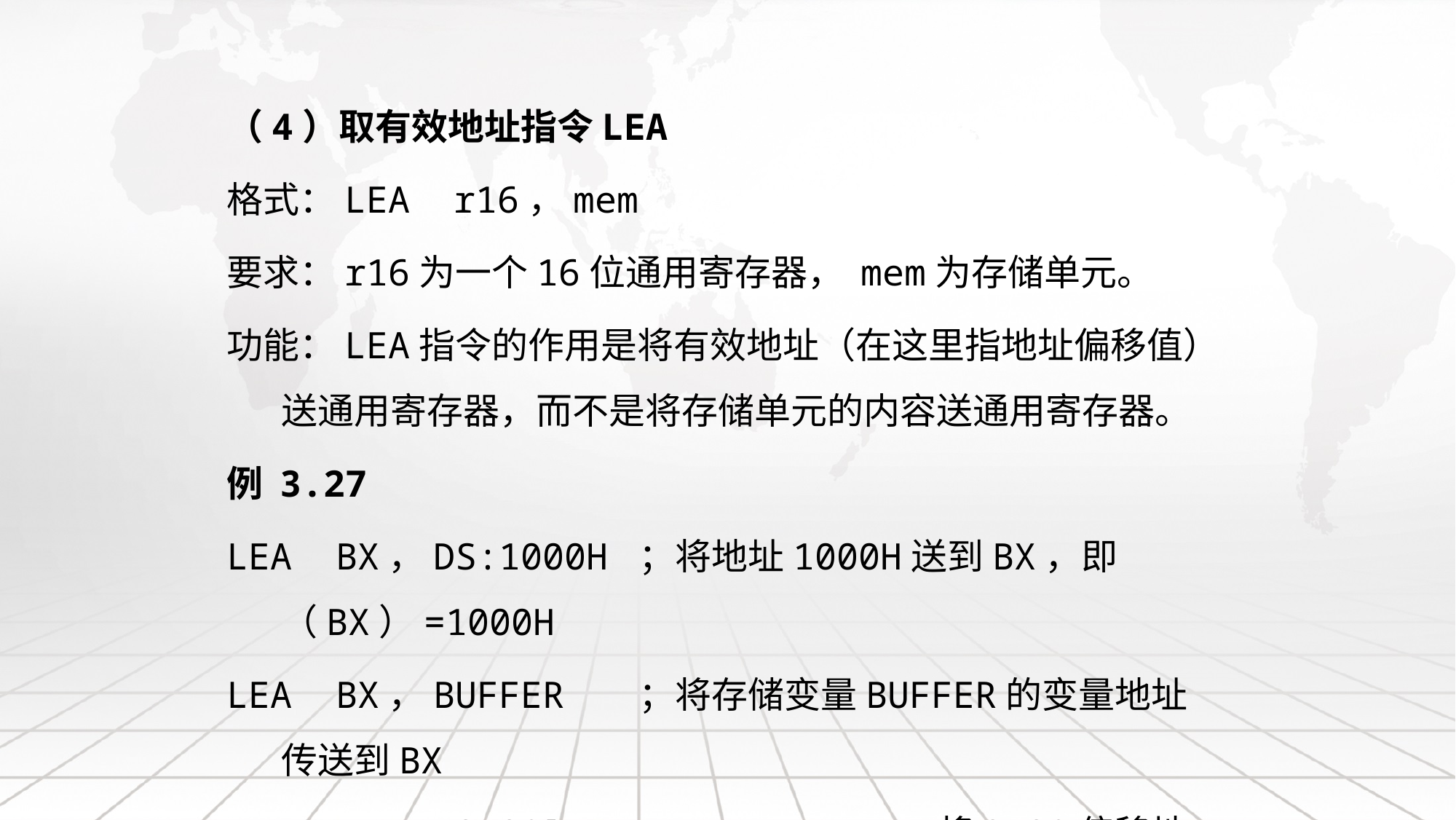

（4）取有效地址指令LEA
格式：LEA  r16，mem
要求：r16为一个16位通用寄存器， mem为存储单元。
功能：LEA指令的作用是将有效地址（在这里指地址偏移值）送通用寄存器，而不是将存储单元的内容送通用寄存器。
例 3.27
LEA  BX，DS:1000H ；将地址1000H送到BX，即（BX）=1000H
LEA  BX，BUFFER   ；将存储变量BUFFER的变量地址传送到BX
LEA  BX，[2728]               ；将2728偏移地址送BX
LEA  SP, [BP][DI]   ；将[BP+DI]寻址方式的偏移地址送SP